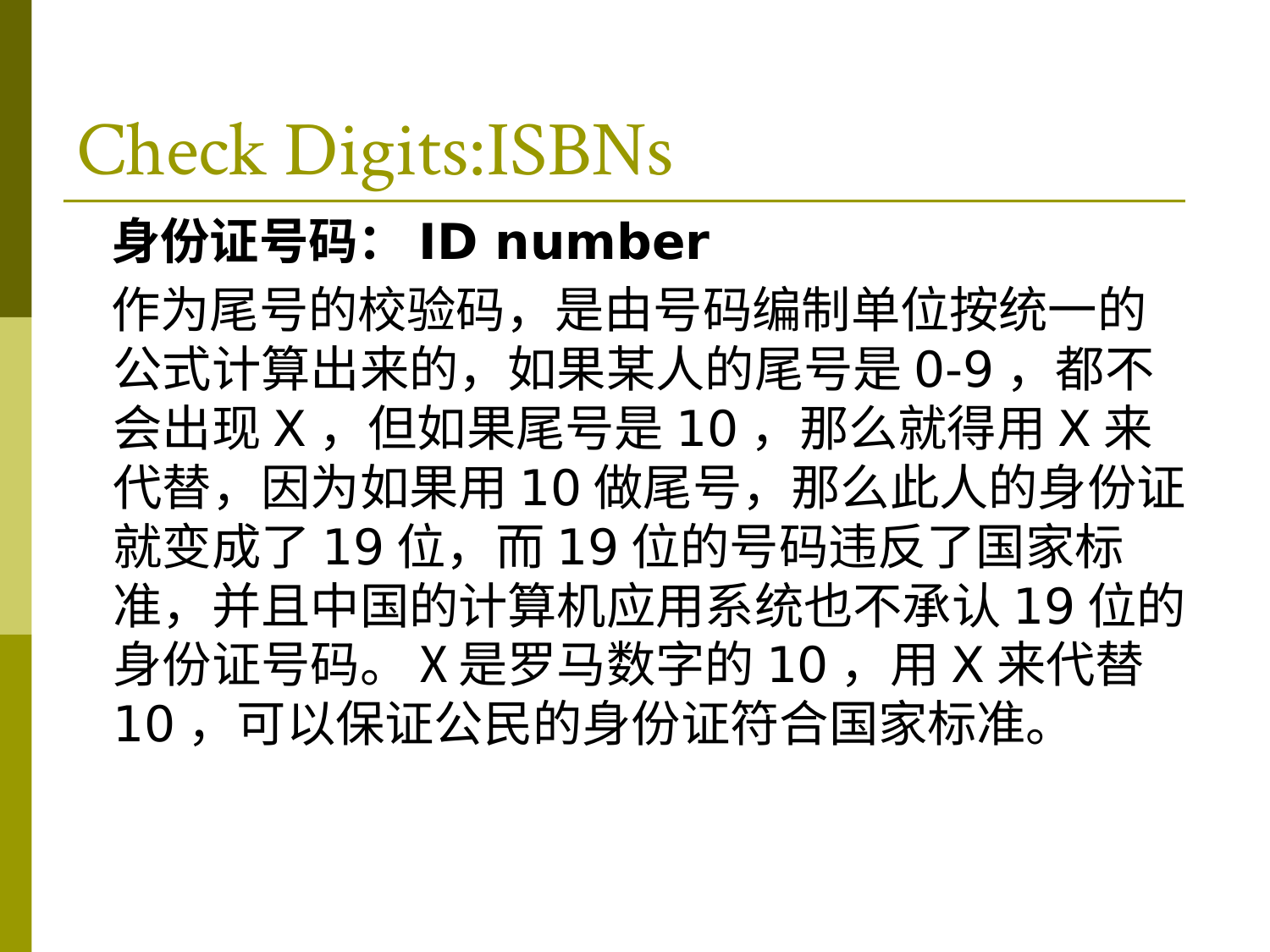

# Check Digits:ISBNs
   身份证号码：ID number
   作为尾号的校验码，是由号码编制单位按统一的公式计算出来的，如果某人的尾号是0-9，都不会出现X，但如果尾号是10，那么就得用X来代替，因为如果用10做尾号，那么此人的身份证就变成了19位，而19位的号码违反了国家标准，并且中国的计算机应用系统也不承认19位的身份证号码。Ⅹ是罗马数字的10，用X来代替10，可以保证公民的身份证符合国家标准。